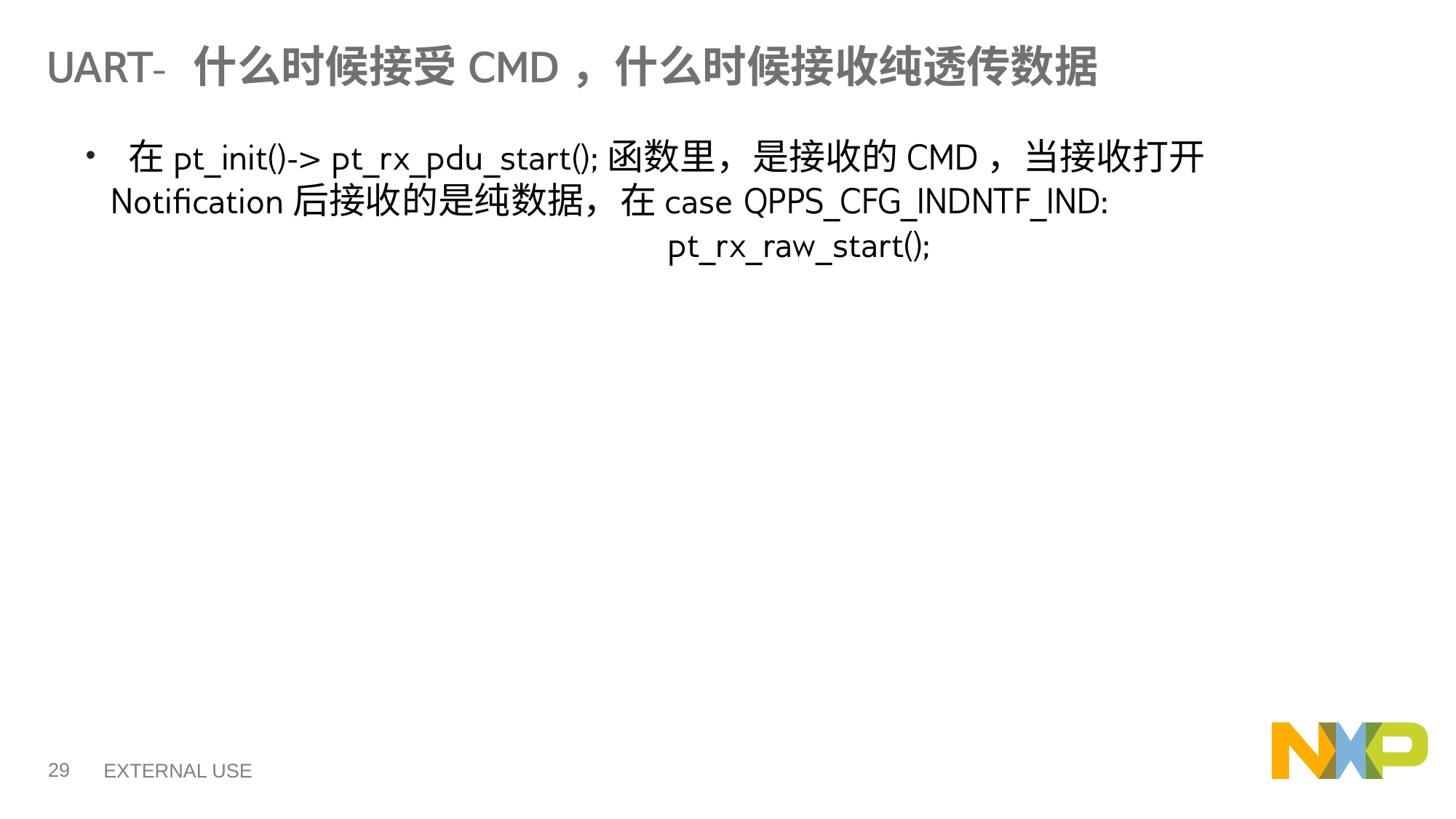

# UART- 什么时候接受CMD，什么时候接收纯透传数据

 在pt_init()-> pt_rx_pdu_start();函数里，是接收的CMD，当接收打开Notification后接收的是纯数据，在case QPPS_CFG_INDNTF_IND:					           pt_rx_raw_start();